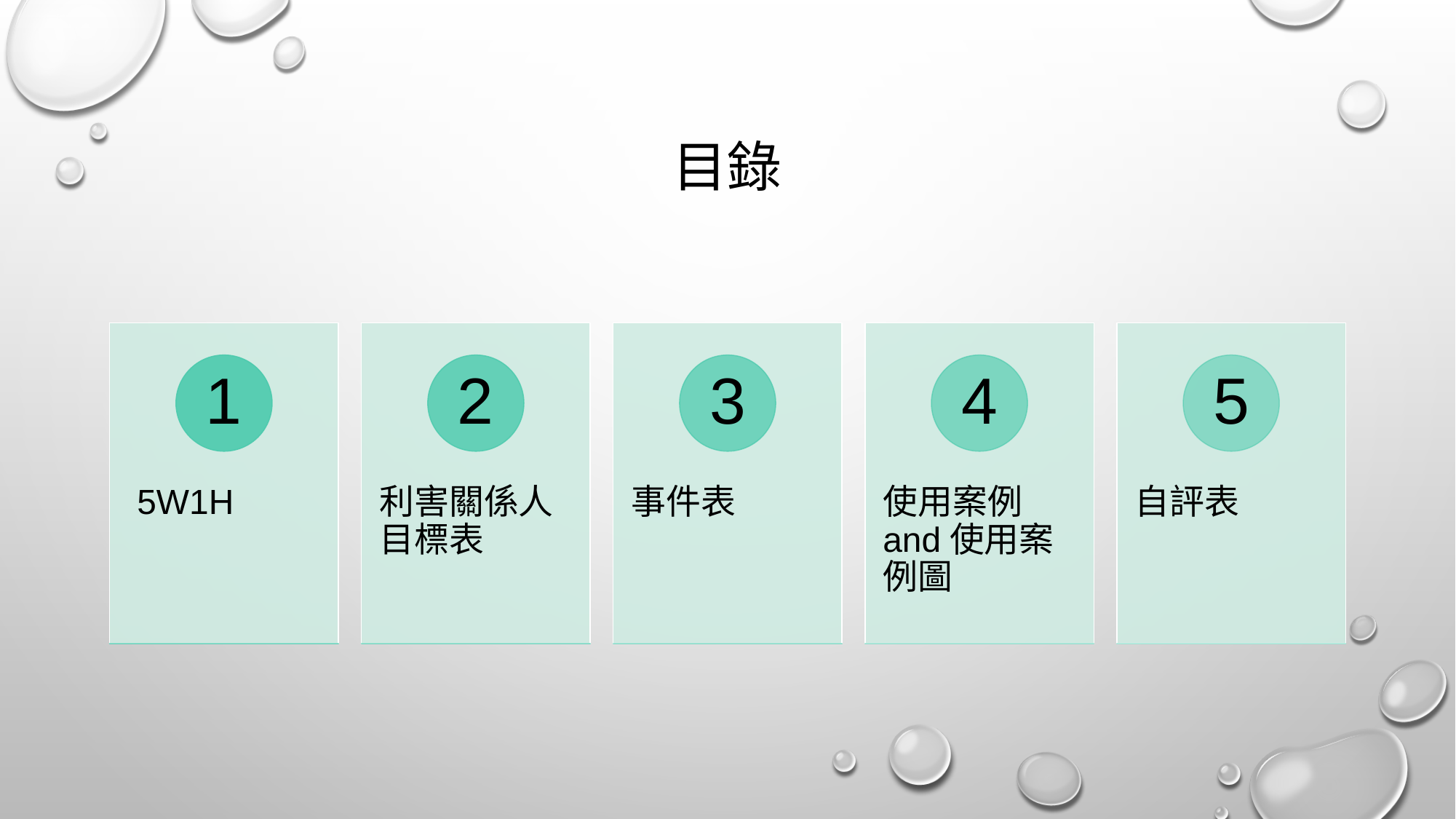

# 目錄
 5W1H
1
利害關係人目標表
2
事件表
3
使用案例and使用案例圖
4
自評表
5